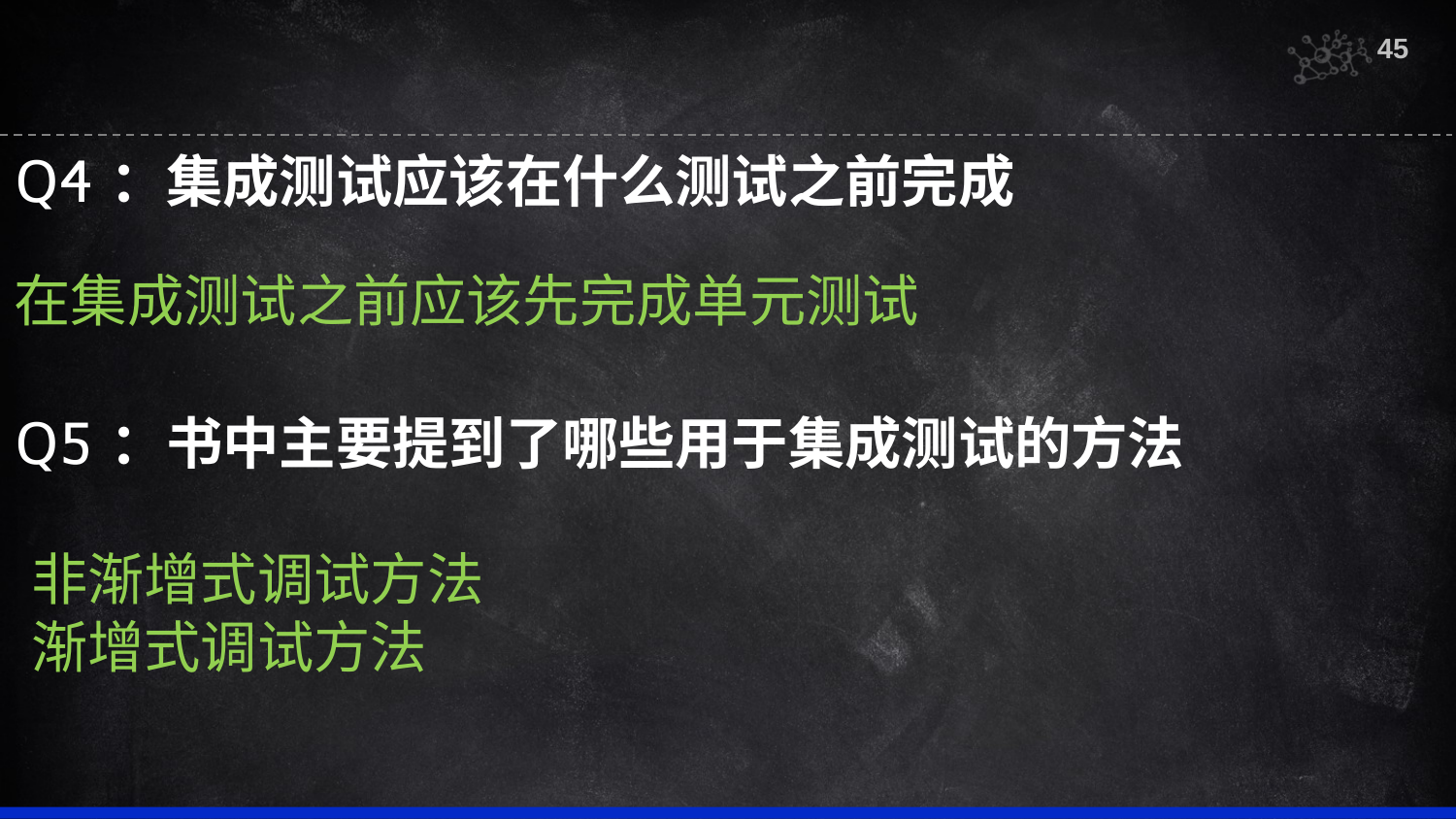

45
Q4：集成测试应该在什么测试之前完成
在集成测试之前应该先完成单元测试
Q5：书中主要提到了哪些用于集成测试的方法
非渐增式调试方法
渐增式调试方法